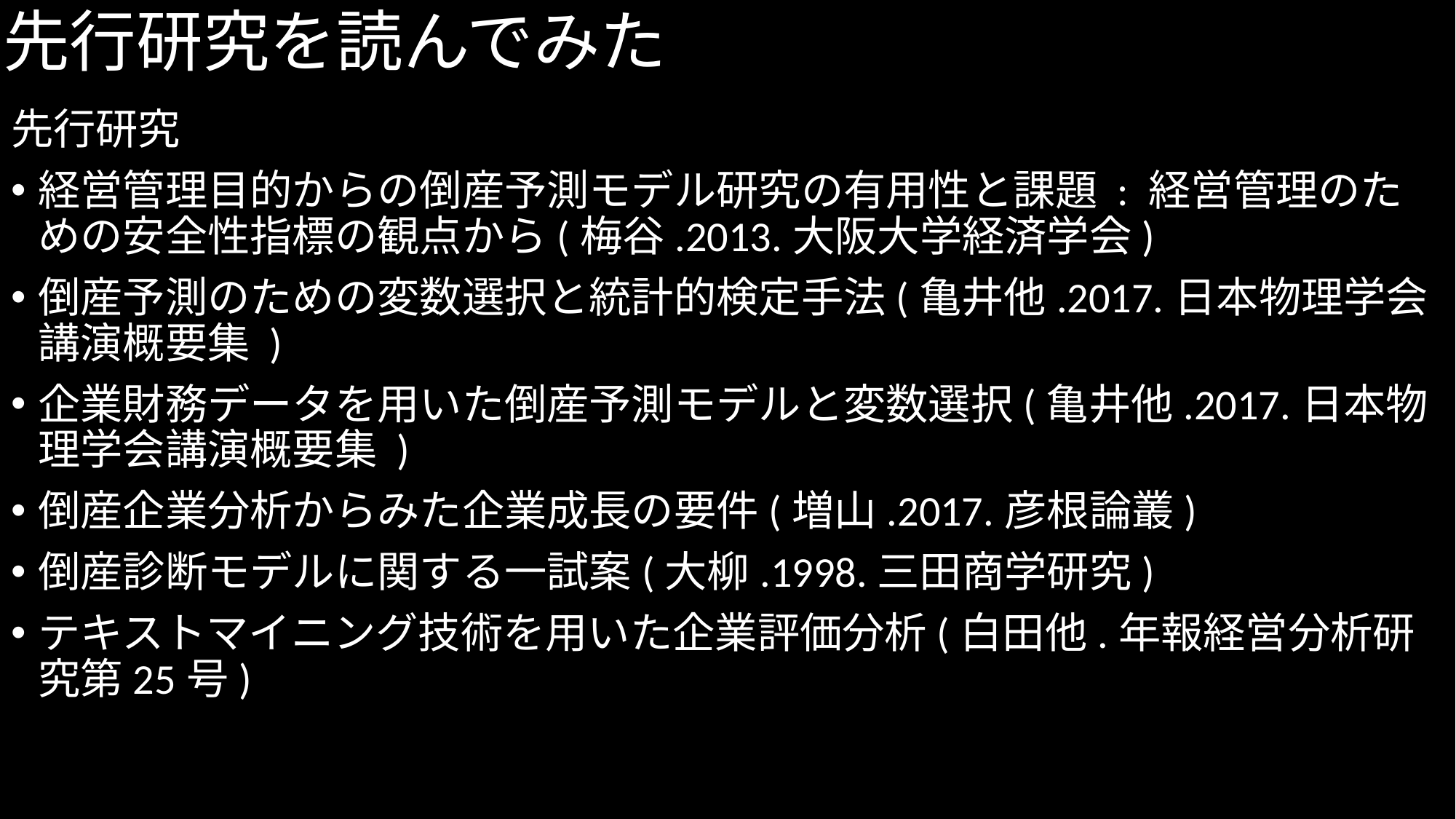

# 先行研究を読んでみた
先行研究
経営管理目的からの倒産予測モデル研究の有用性と課題 : 経営管理のための安全性指標の観点から(梅谷.2013.大阪大学経済学会)
倒産予測のための変数選択と統計的検定手法(亀井他.2017.日本物理学会講演概要集 )
企業財務データを用いた倒産予測モデルと変数選択(亀井他.2017.日本物理学会講演概要集 )
倒産企業分析からみた企業成長の要件(増山.2017.彦根論叢)
倒産診断モデルに関する一試案(大柳.1998.三田商学研究)
テキストマイニング技術を用いた企業評価分析(白田他.年報経営分析研究第25号)